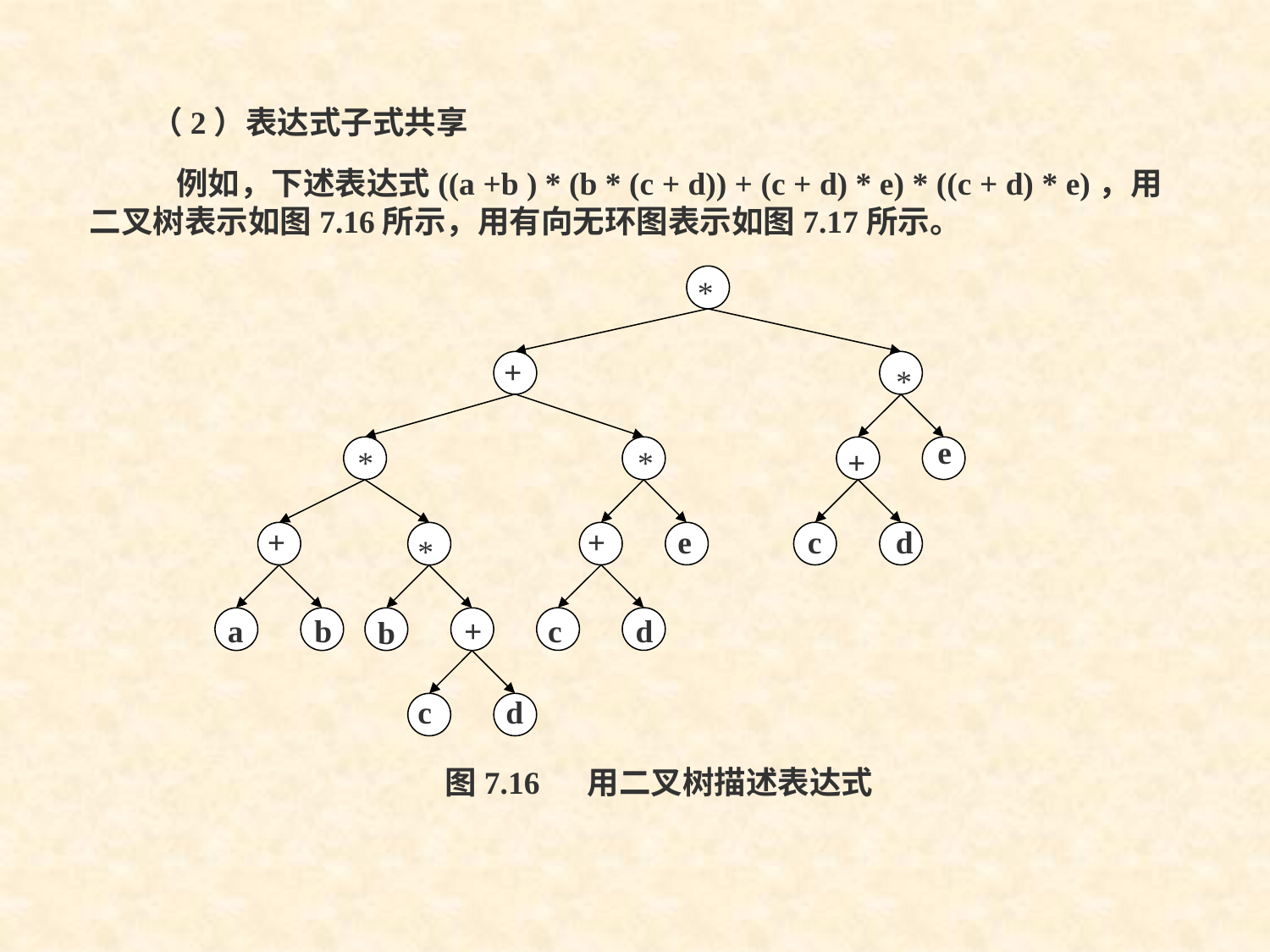

（2）表达式子式共享
           例如，下述表达式((a +b ) * (b * (c + d)) + (c + d) * e) * ((c + d) * e)，用
二叉树表示如图7.16所示，用有向无环图表示如图7.17所示。

*
+
*
e
*
*
+
+
+
e
c
 d
*
a
b
+
c
 d
b
c
 d

图7.16	 用二叉树描述表达式